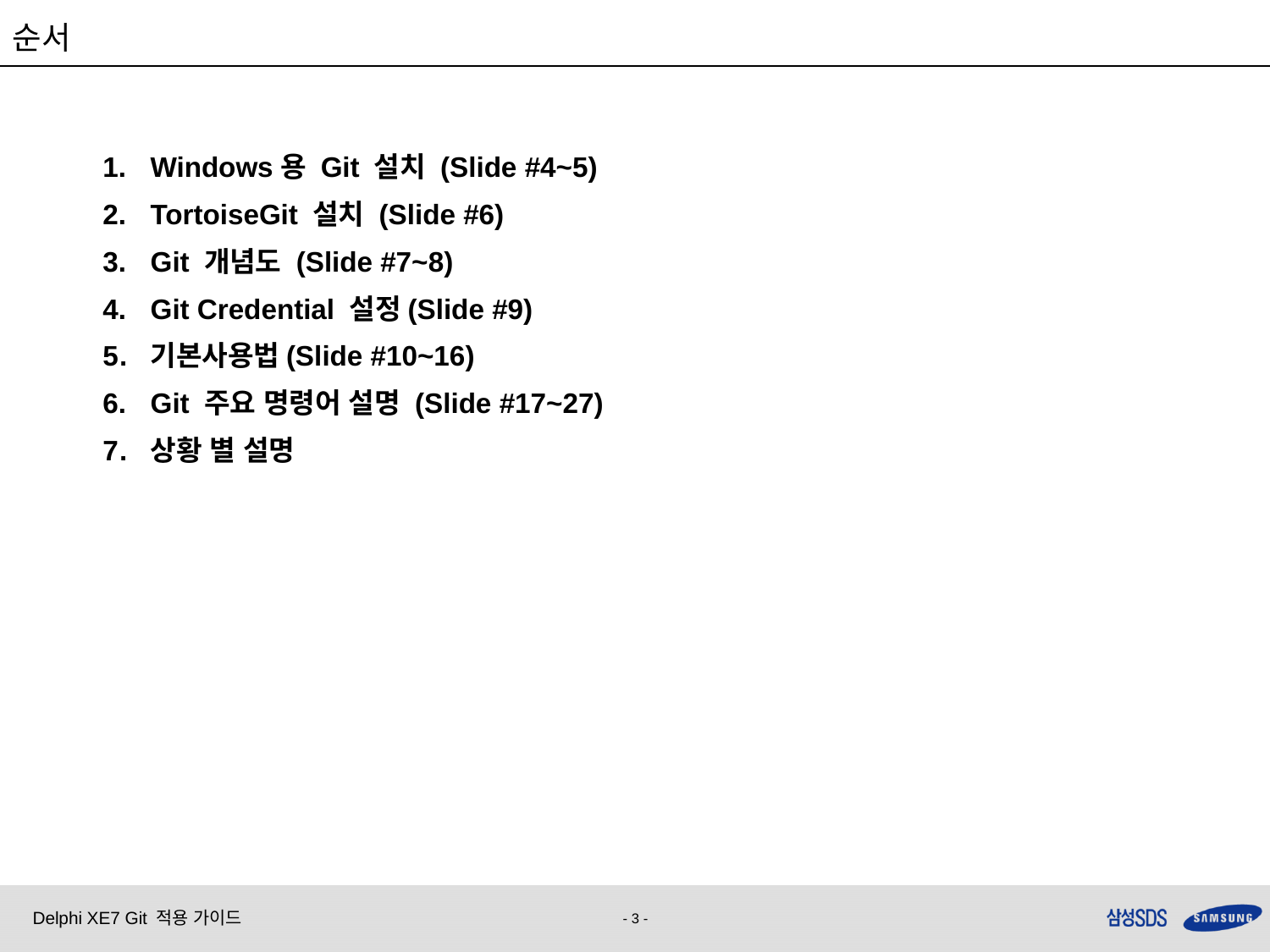

순서
Windows용 Git 설치 (Slide #4~5)
TortoiseGit 설치 (Slide #6)
Git 개념도 (Slide #7~8)
Git Credential 설정(Slide #9)
기본사용법(Slide #10~16)
Git 주요 명령어 설명 (Slide #17~27)
상황 별 설명